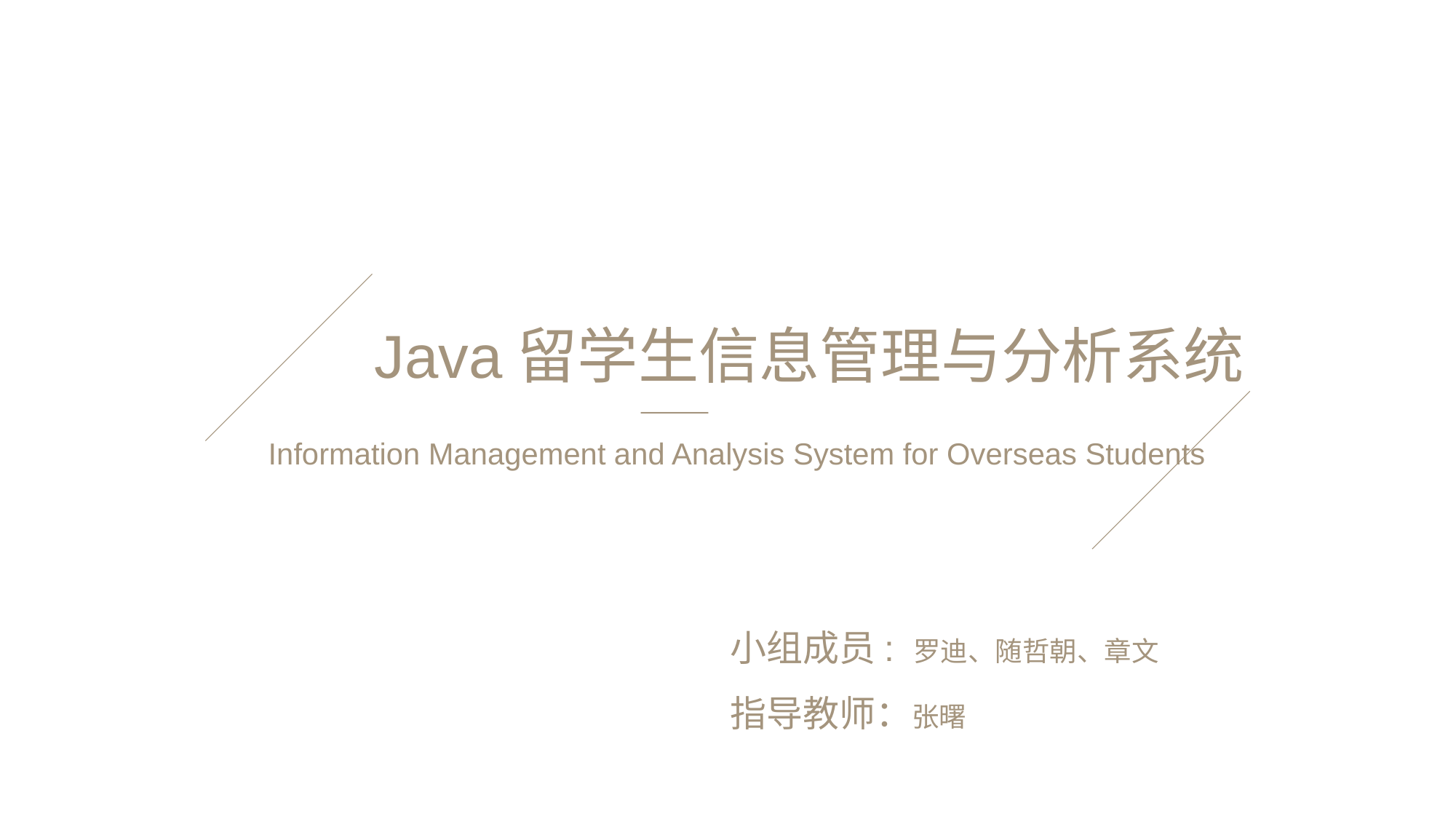

Java留学生信息管理与分析系统——
          Information Management and Analysis System for Overseas Students
小组成员: 罗迪、随哲朝、章文
指导教师：张曙